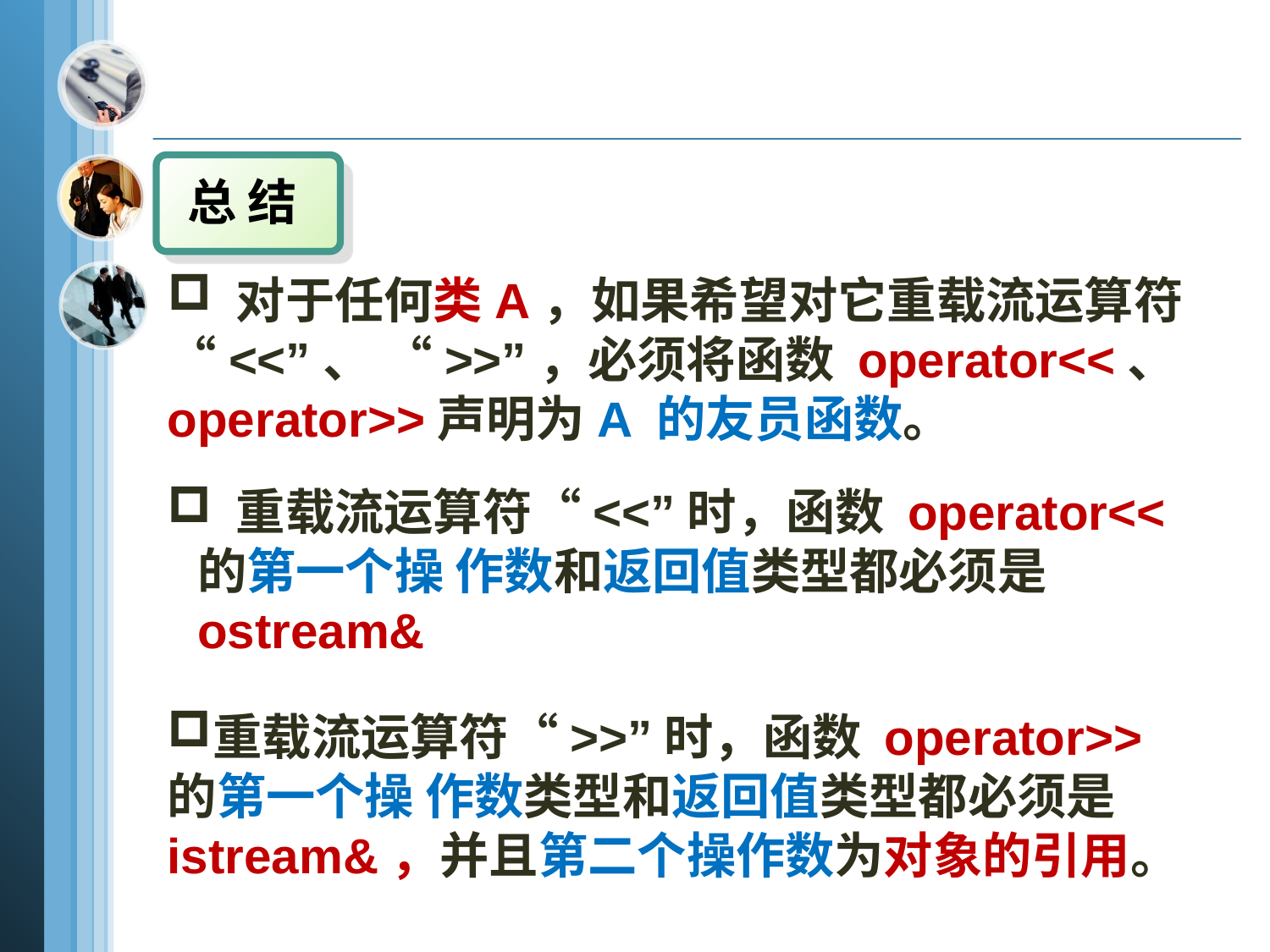

总 结
 对于任何类A，如果希望对它重载流运算符“<<”、 “>>”，必须将函数 operator<<、operator>>声明为A 的友员函数。
 重载流运算符“<<”时，函数 operator<<的第一个操 作数和返回值类型都必须是ostream&
重载流运算符“>>”时，函数 operator>>的第一个操 作数类型和返回值类型都必须是istream&，并且第二个操作数为对象的引用。